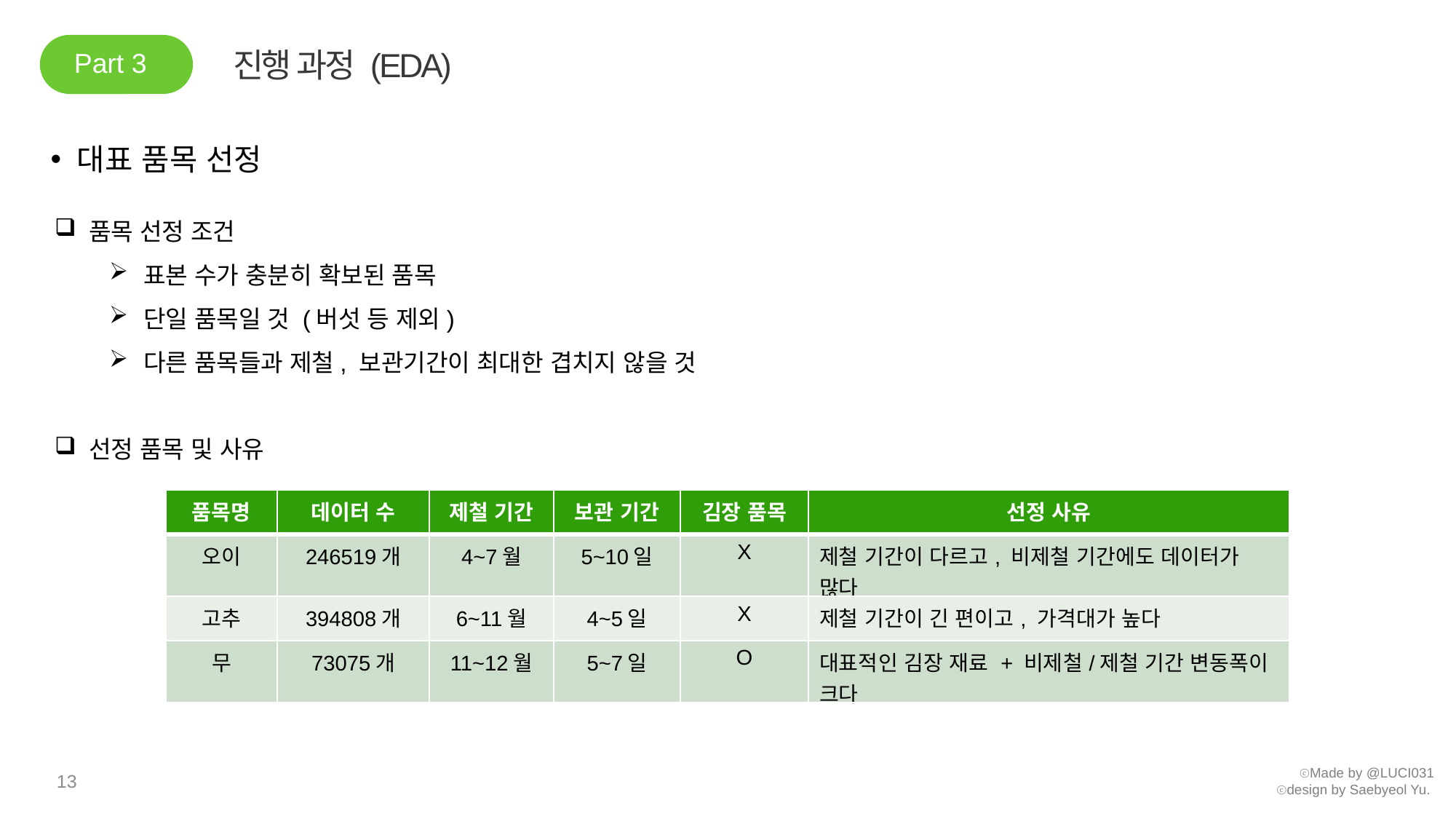

Part 3
진행 과정 (EDA)
 대표 품목 선정
품목 선정 조건
표본 수가 충분히 확보된 품목
단일 품목일 것 (버섯 등 제외)
다른 품목들과 제철, 보관기간이 최대한 겹치지 않을 것
선정 품목 및 사유

| 품목명 | 데이터 수 | 제철 기간 | 보관 기간 | 김장 품목 | 선정 사유 |
| --- | --- | --- | --- | --- | --- |
| 오이 | 246519개 | 4~7월 | 5~10일 | X | 제철 기간이 다르고, 비제철 기간에도 데이터가 많다 |
| 고추 | 394808개 | 6~11월 | 4~5일 | X | 제철 기간이 긴 편이고, 가격대가 높다 |
| 무 | 73075개 | 11~12월 | 5~7일 | O | 대표적인 김장 재료 + 비제철/제철 기간 변동폭이 크다 |
13